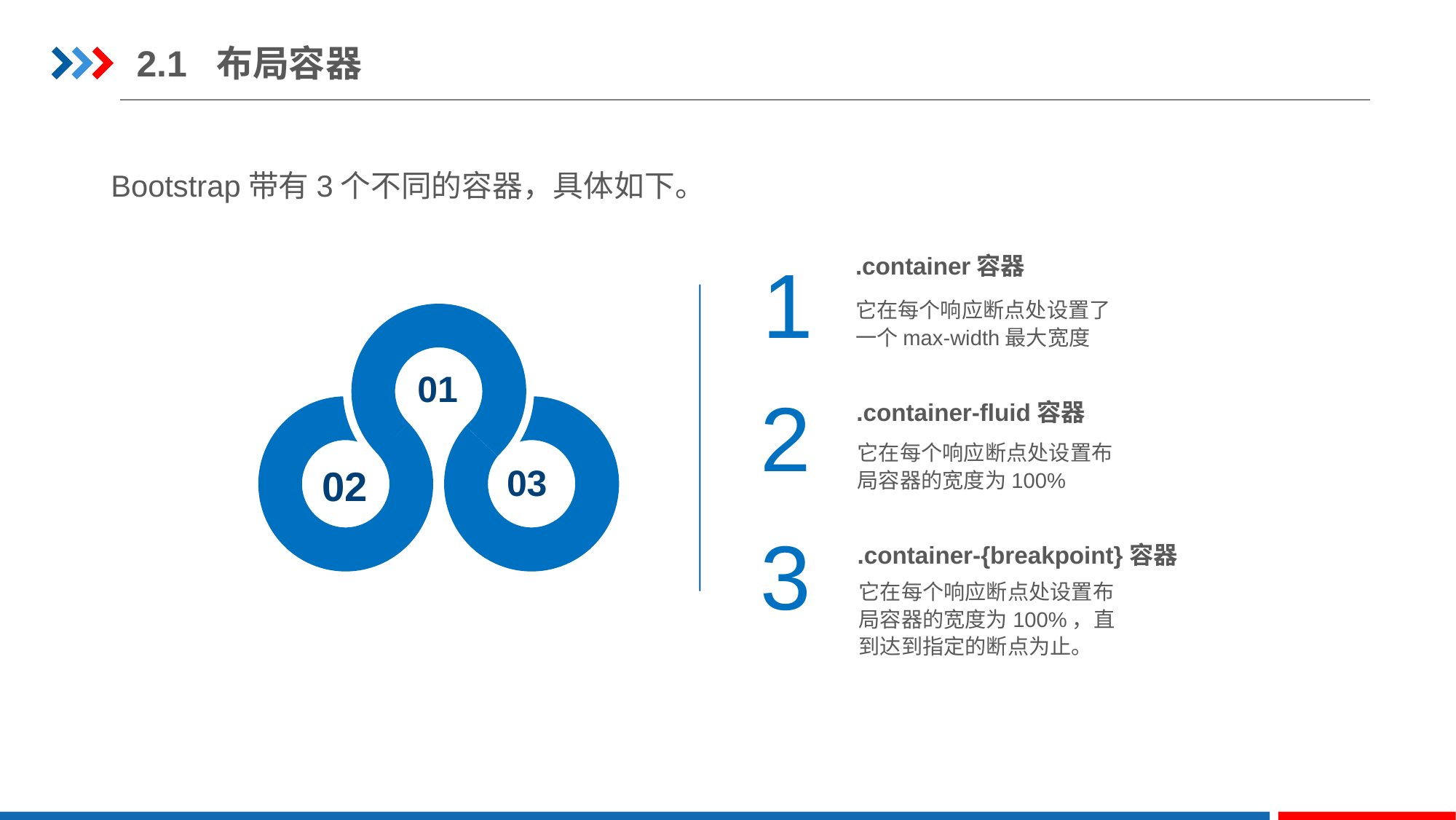

2.1  布局容器
Bootstrap带有3个不同的容器，具体如下。
1
.container容器

它在每个响应断点处设置了一个max-width最大宽度

01
2
.container-fluid容器

它在每个响应断点处设置布局容器的宽度为100%
02
03
3
.container-{breakpoint}容器
它在每个响应断点处设置布局容器的宽度为100%，直到达到指定的断点为止。